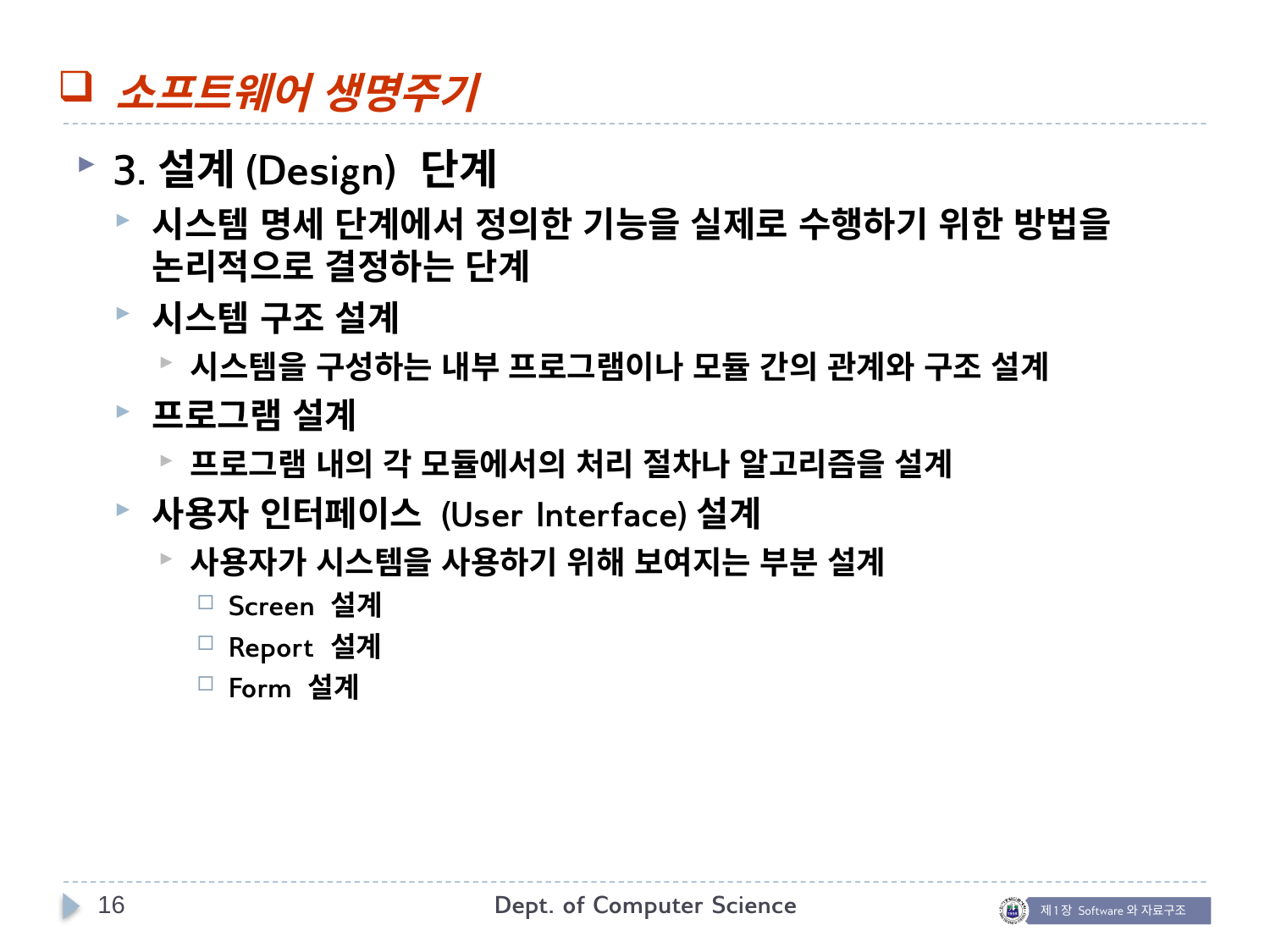

소프트웨어 생명주기
3.설계(Design) 단계
시스템 명세 단계에서 정의한 기능을 실제로 수행하기 위한 방법을 논리적으로 결정하는 단계
시스템 구조 설계
시스템을 구성하는 내부 프로그램이나 모듈 간의 관계와 구조 설계
프로그램 설계
프로그램 내의 각 모듈에서의 처리 절차나 알고리즘을 설계
사용자 인터페이스 (User Interface)설계
사용자가 시스템을 사용하기 위해 보여지는 부분 설계
Screen 설계
Report 설계
Form 설계
16
Dept. of Computer Science